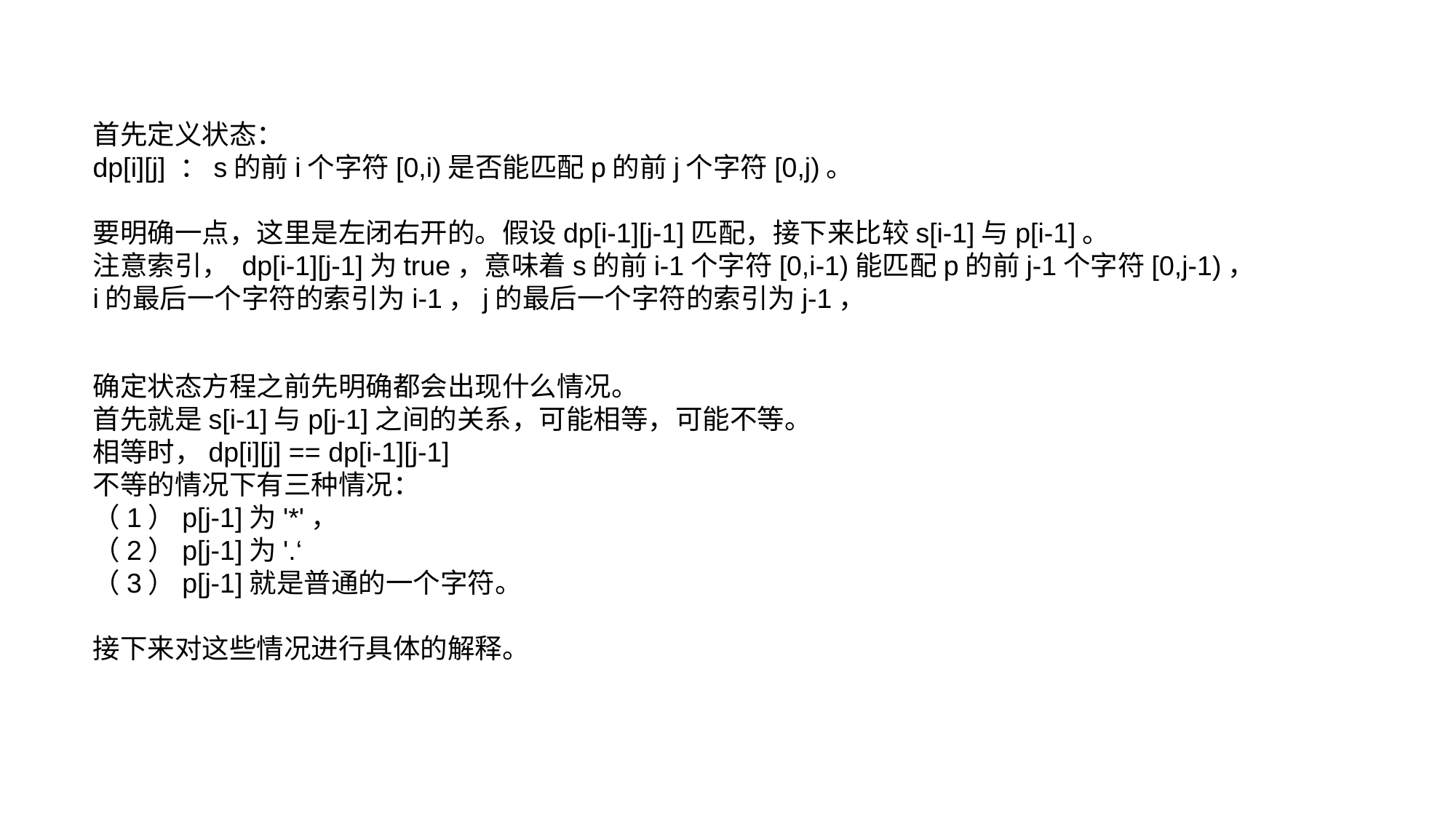

首先定义状态：
dp[i][j] ：s的前i个字符[0,i)是否能匹配p的前j个字符[0,j)。

要明确一点，这里是左闭右开的。假设dp[i-1][j-1]匹配，接下来比较s[i-1]与p[i-1]。
注意索引， dp[i-1][j-1]为true，意味着s的前i-1个字符[0,i-1)能匹配p的前j-1个字符[0,j-1)，
i的最后一个字符的索引为i-1，j的最后一个字符的索引为j-1，

确定状态方程之前先明确都会出现什么情况。
首先就是s[i-1]与p[j-1]之间的关系，可能相等，可能不等。
相等时，dp[i][j] == dp[i-1][j-1]
不等的情况下有三种情况：
（1）p[j-1]为'*'，
（2）p[j-1]为'.‘
（3）p[j-1]就是普通的一个字符。

接下来对这些情况进行具体的解释。